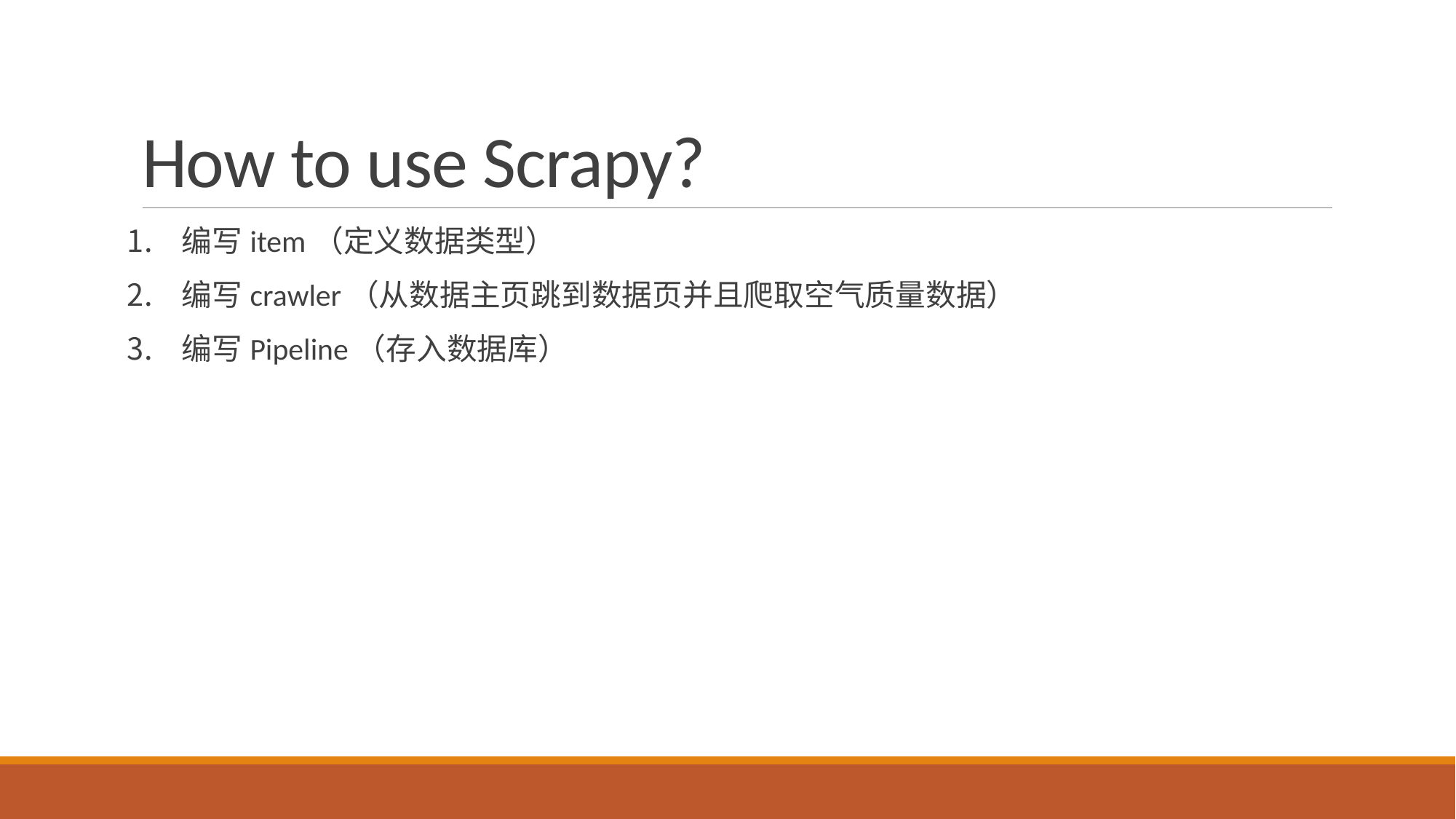

# How to use Scrapy?
编写item（定义数据类型）
编写crawler（从数据主页跳到数据页并且爬取空气质量数据）
编写Pipeline（存入数据库）